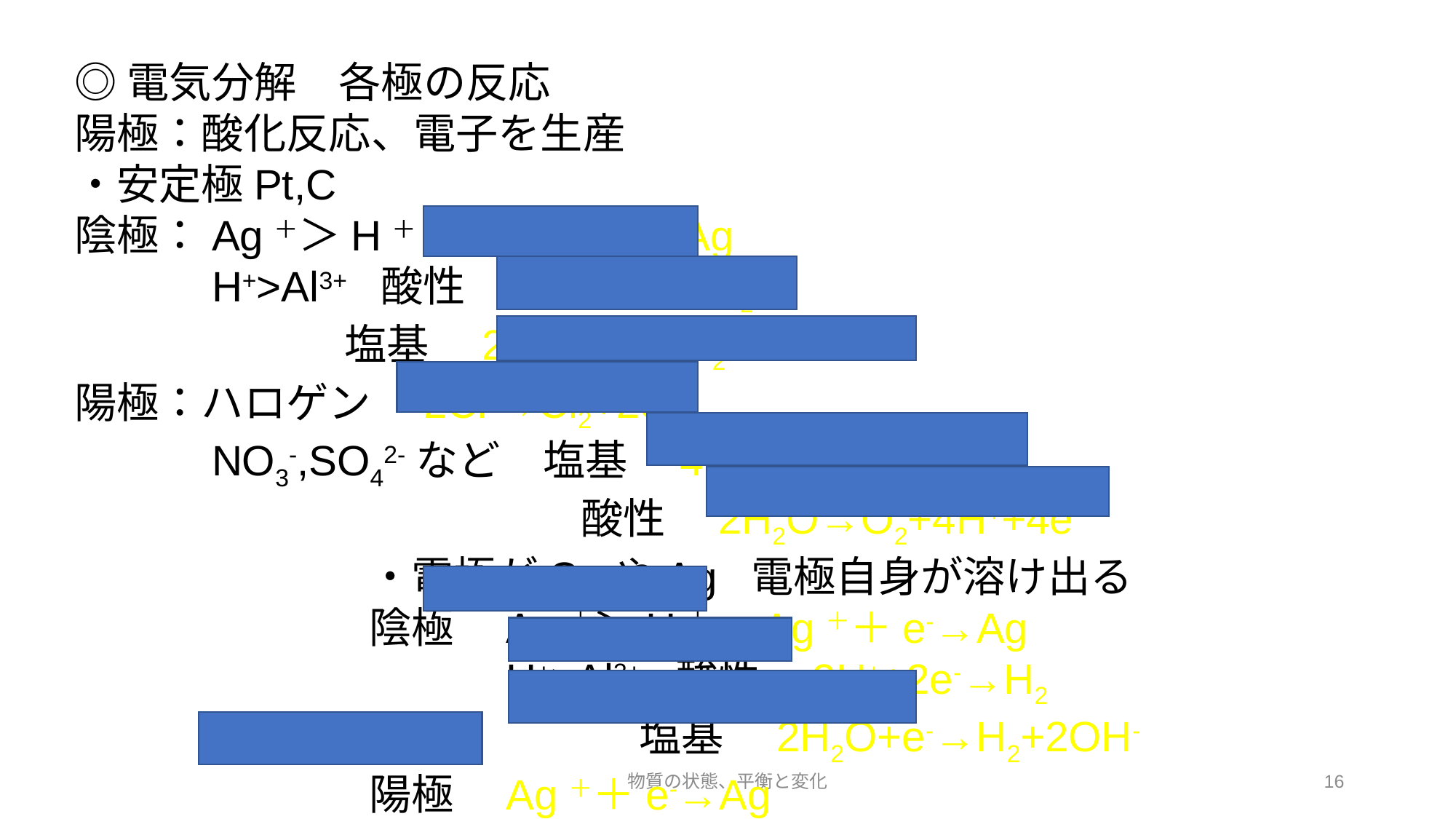

◎電気分解　各極の反応
陽極：酸化反応、電子を生産
・安定極Pt,C
陰極：Ag＋＞H＋　Ag＋＋e-→Ag
　　　H+>Al3+  酸性　2H++2e-→H2
　　　　　　　　　　　塩基　2H2O+e-→H2+2OH-
陽極：ハロゲン　2Cl-→Cl2+2e-
　　　NO3-,SO42-など　塩基　4OH-→2H2O+O2
　　　　　酸性　2H2O→O2+4H++4e-
・電極がCuやAg  電極自身が溶け出る
陰極　Ag＋＞H＋　Ag＋＋e-→Ag
　　　H+>Al3+  酸性　2H++2e-→H2
　　　　　　　　　　　塩基　2H2O+e-→H2+2OH-
陽極　Ag＋＋e-→Ag

物質の状態、平衡と変化
16